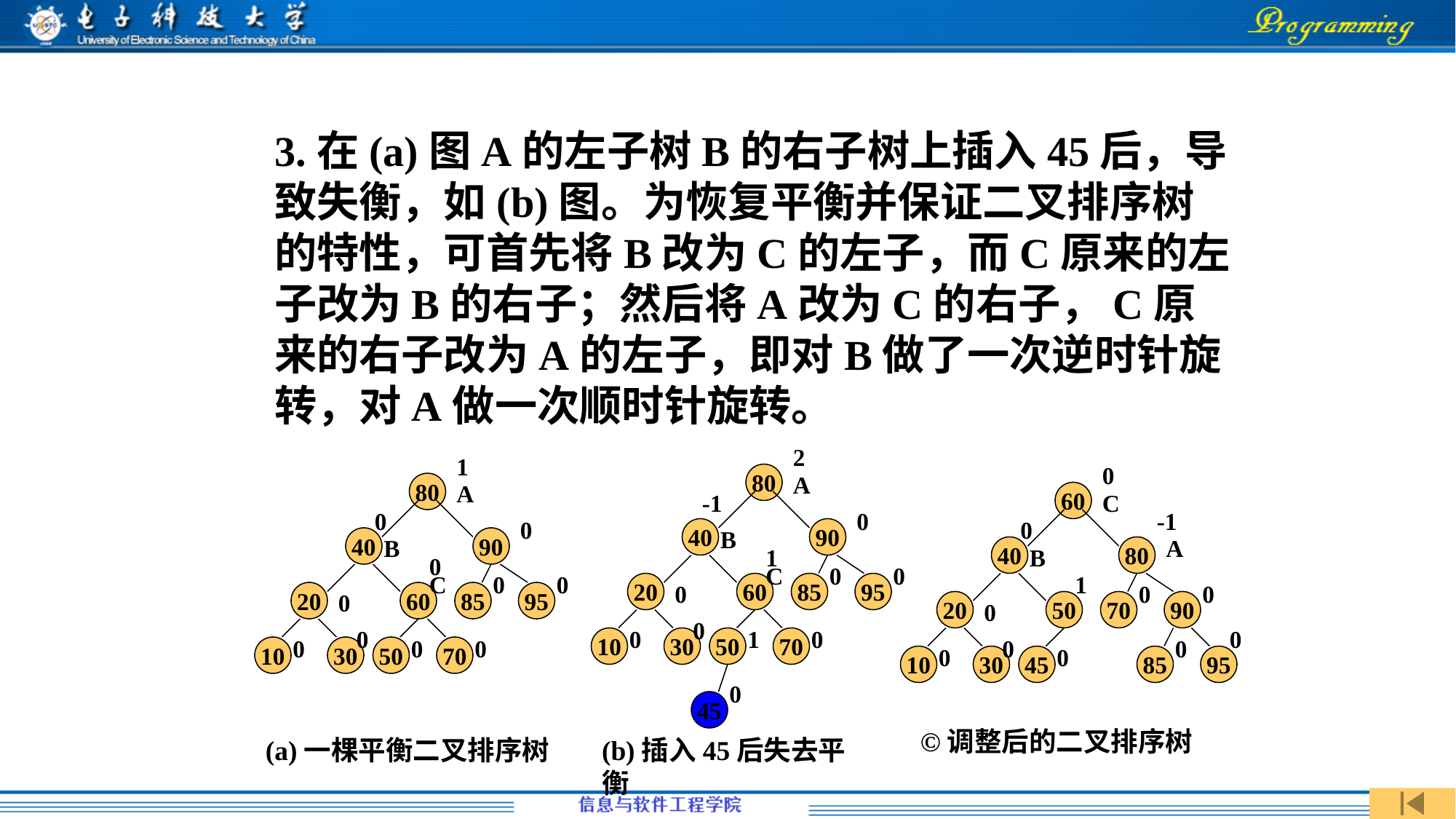

3.在(a)图A的左子树B的右子树上插入45后，导致失衡，如(b)图。为恢复平衡并保证二叉排序树的特性，可首先将B改为C的左子，而C原来的左子改为B的右子；然后将A改为C的右子，C原来的右子改为A的左子，即对B做了一次逆时针旋转，对A做一次顺时针旋转。
2
80
A
-1

0
40
B
90
1

C

0

0
20
0
60
85
95

0

0
1
0
10
30
50
70

0
45
(b)插入45后失去平衡
1
80
A
0

0
40
B
90
0

C

0

0
20
0
60
85
95

0

0
0
0
10
30
50
70
(a)一棵平衡二叉排序树
0
60
C
-1
0

A
40
B
80
1

0

0
20
0
50
70
90
0

0

0

0
0
10
30
45
85
95
©调整后的二叉排序树